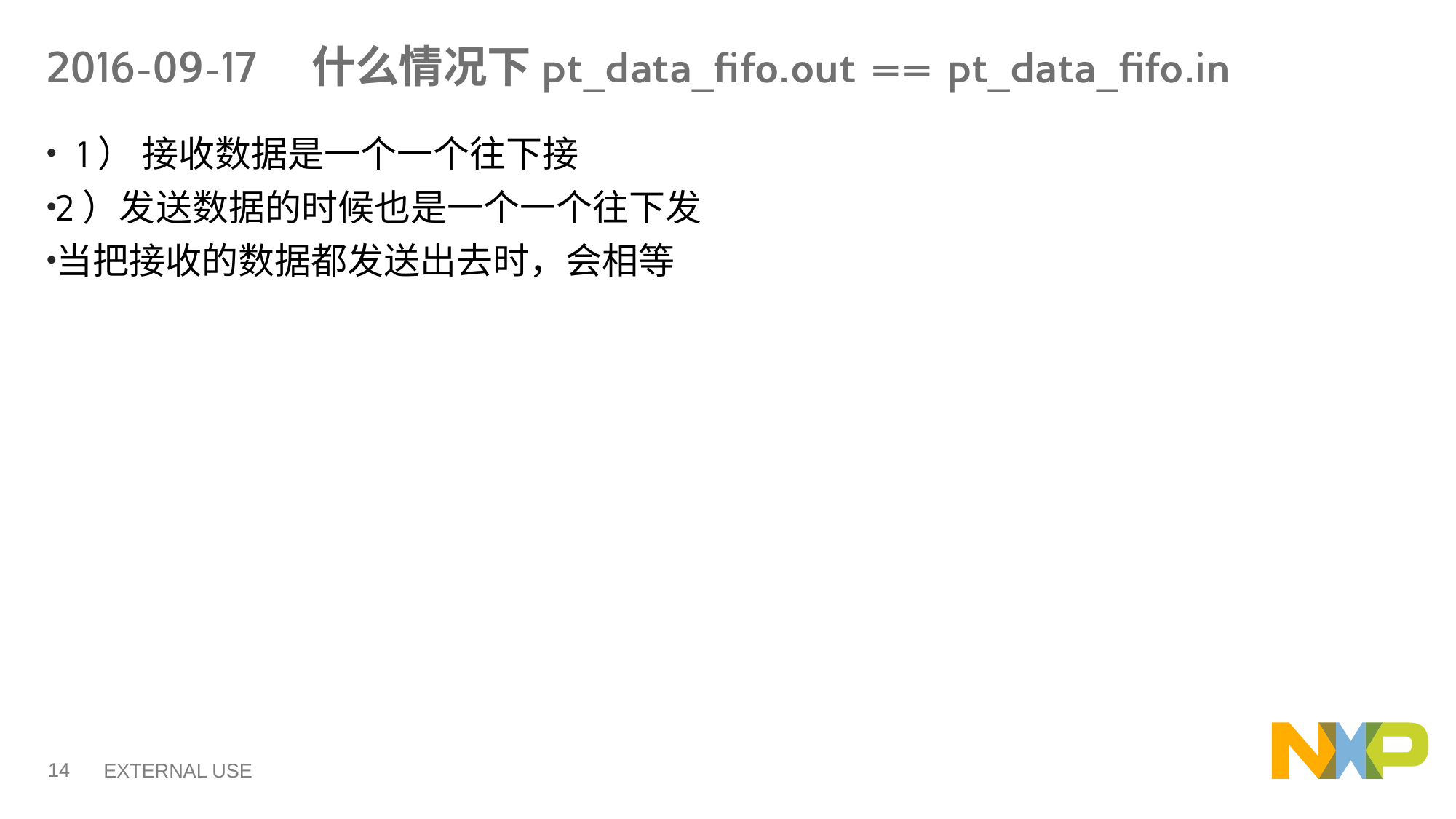

# 2016-09-17   什么情况下pt_data_fifo.out == pt_data_fifo.in
  1） 接收数据是一个一个往下接
2）发送数据的时候也是一个一个往下发
当把接收的数据都发送出去时，会相等